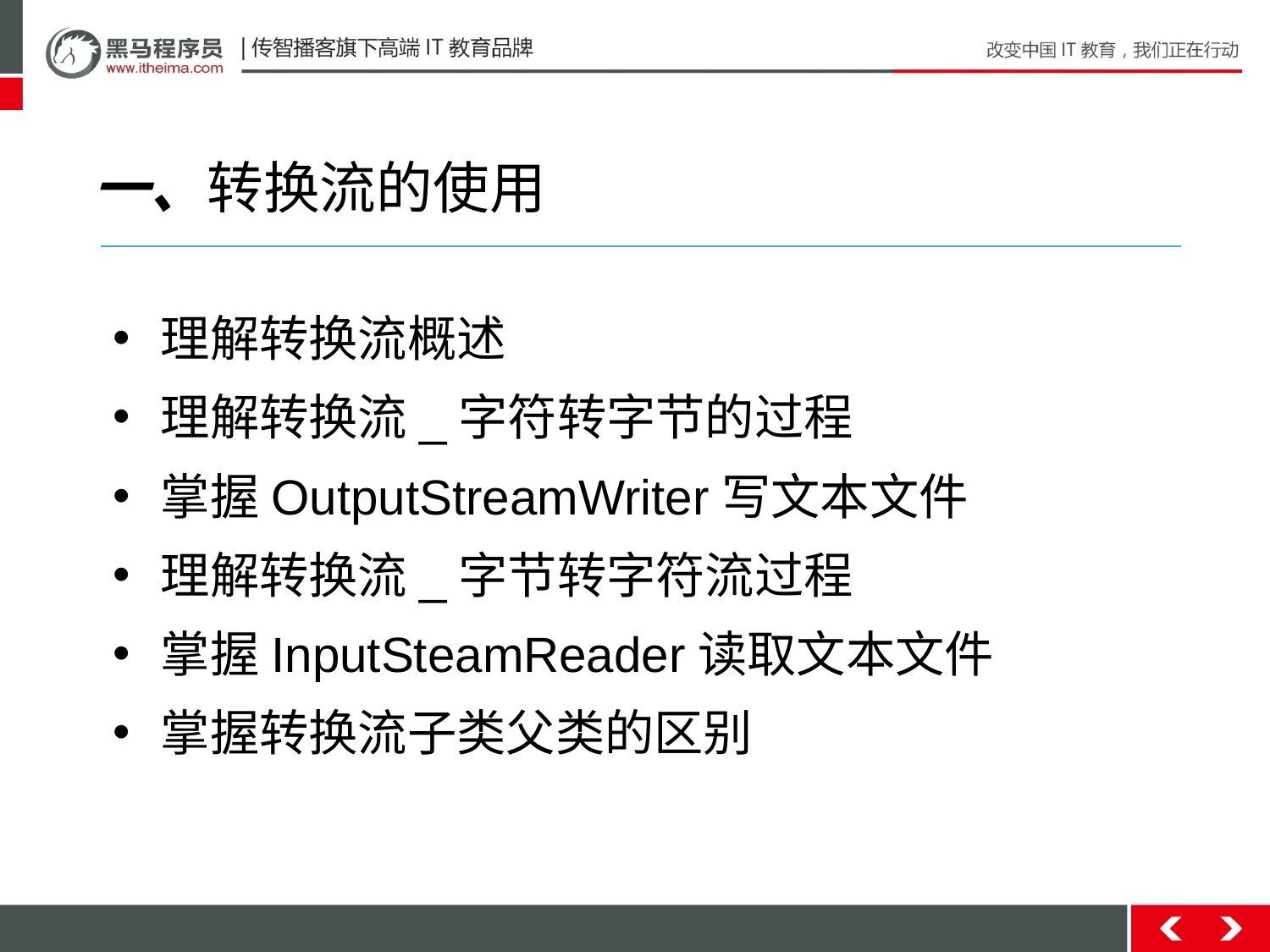

一、转换流的使用
理解转换流概述
理解转换流_字符转字节的过程
掌握OutputStreamWriter写文本文件
理解转换流_字节转字符流过程
掌握InputSteamReader读取文本文件
掌握转换流子类父类的区别